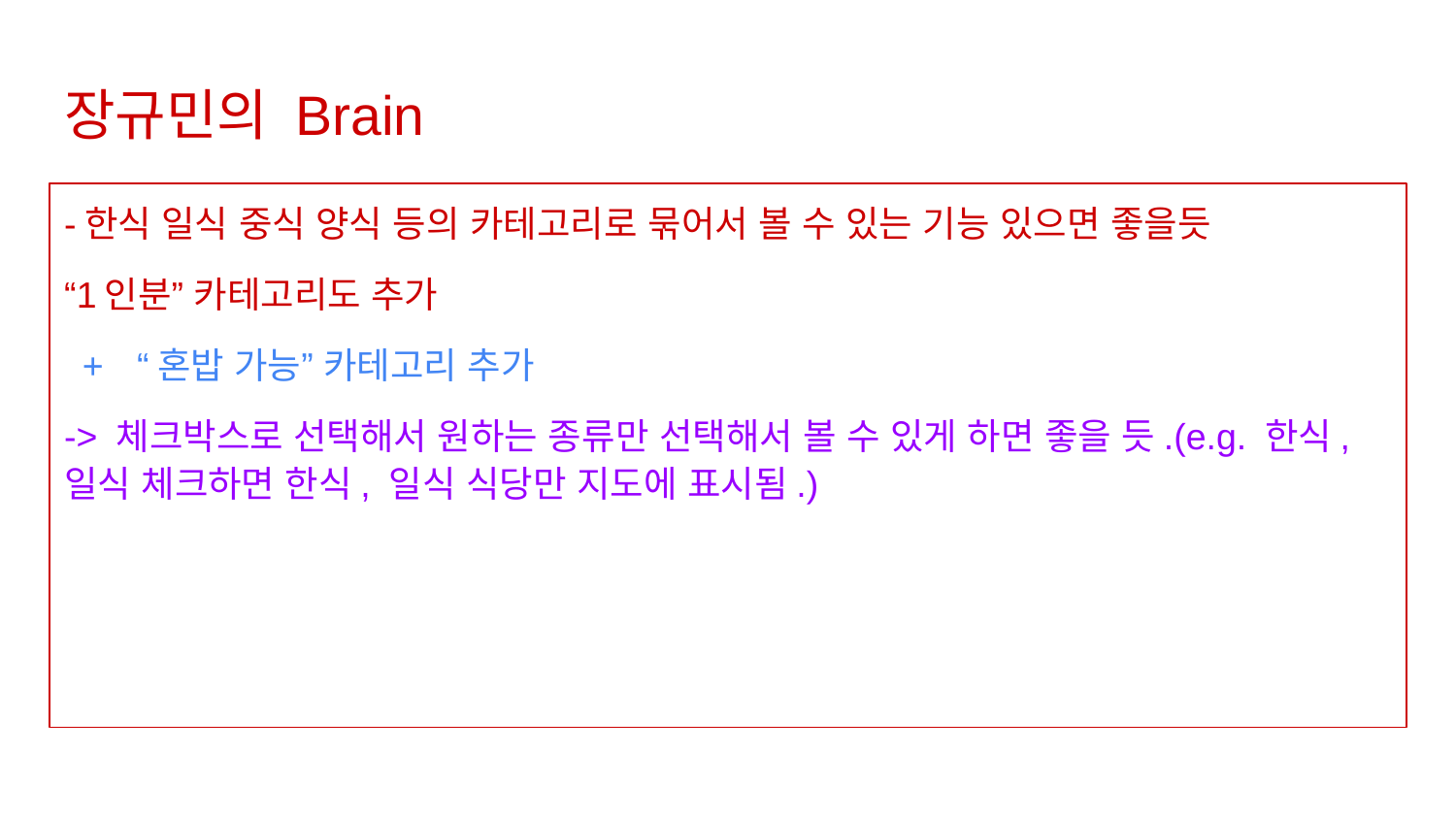

# 장규민의 Brain
-한식 일식 중식 양식 등의 카테고리로 묶어서 볼 수 있는 기능 있으면 좋을듯
“1인분” 카테고리도 추가
“혼밥 가능” 카테고리 추가
-> 체크박스로 선택해서 원하는 종류만 선택해서 볼 수 있게 하면 좋을 듯.(e.g. 한식, 일식 체크하면 한식, 일식 식당만 지도에 표시됨.)